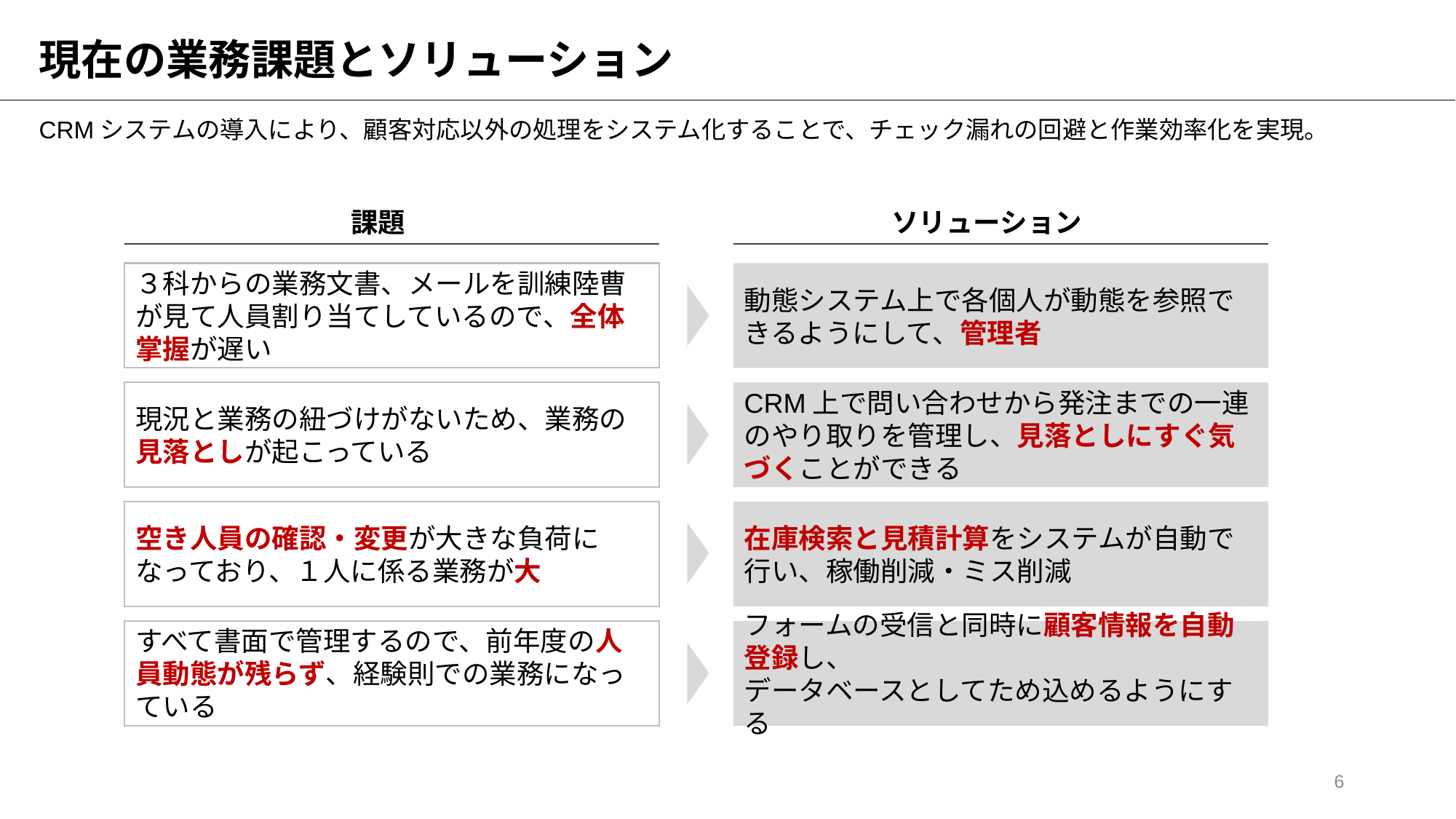

# 現在の業務課題とソリューション
CRMシステムの導入により、顧客対応以外の処理をシステム化することで、チェック漏れの回避と作業効率化を実現。
課題
ソリューション
３科からの業務文書、メールを訓練陸曹が見て人員割り当てしているので、全体掌握が遅い
動態システム上で各個人が動態を参照できるようにして、管理者

現況と業務の紐づけがないため、業務の
見落としが起こっている
CRM上で問い合わせから発注までの一連のやり取りを管理し、見落としにすぐ気づくことができる

空き人員の確認・変更が大きな負荷になっており、１人に係る業務が大
在庫検索と見積計算をシステムが自動で行い、稼働削減・ミス削減

すべて書面で管理するので、前年度の人員動態が残らず、経験則での業務になっている
フォームの受信と同時に顧客情報を自動登録し、
データベースとしてため込めるようにする

6